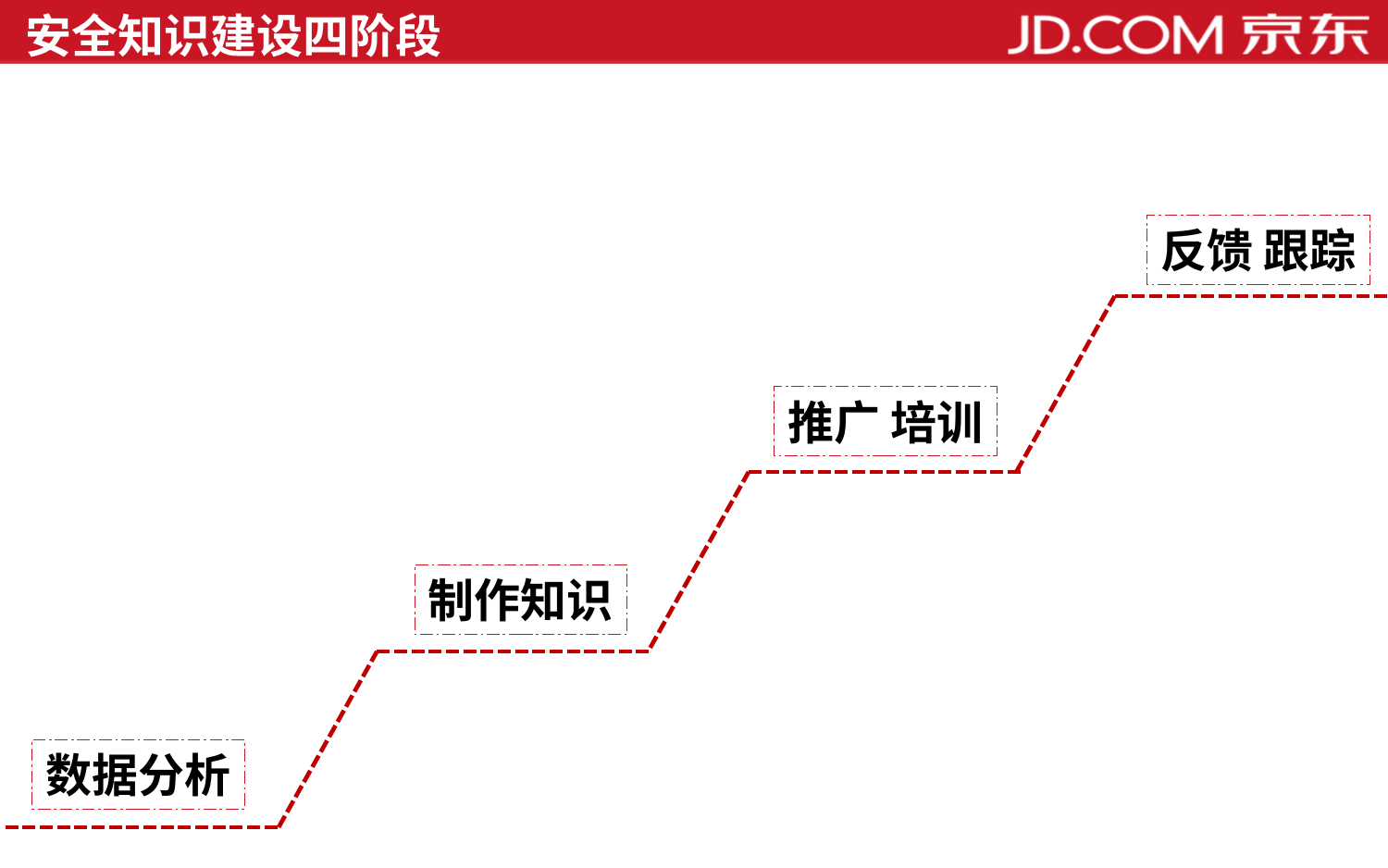

安全知识建设四阶段
反馈 跟踪
推广 培训
制作知识
数据分析